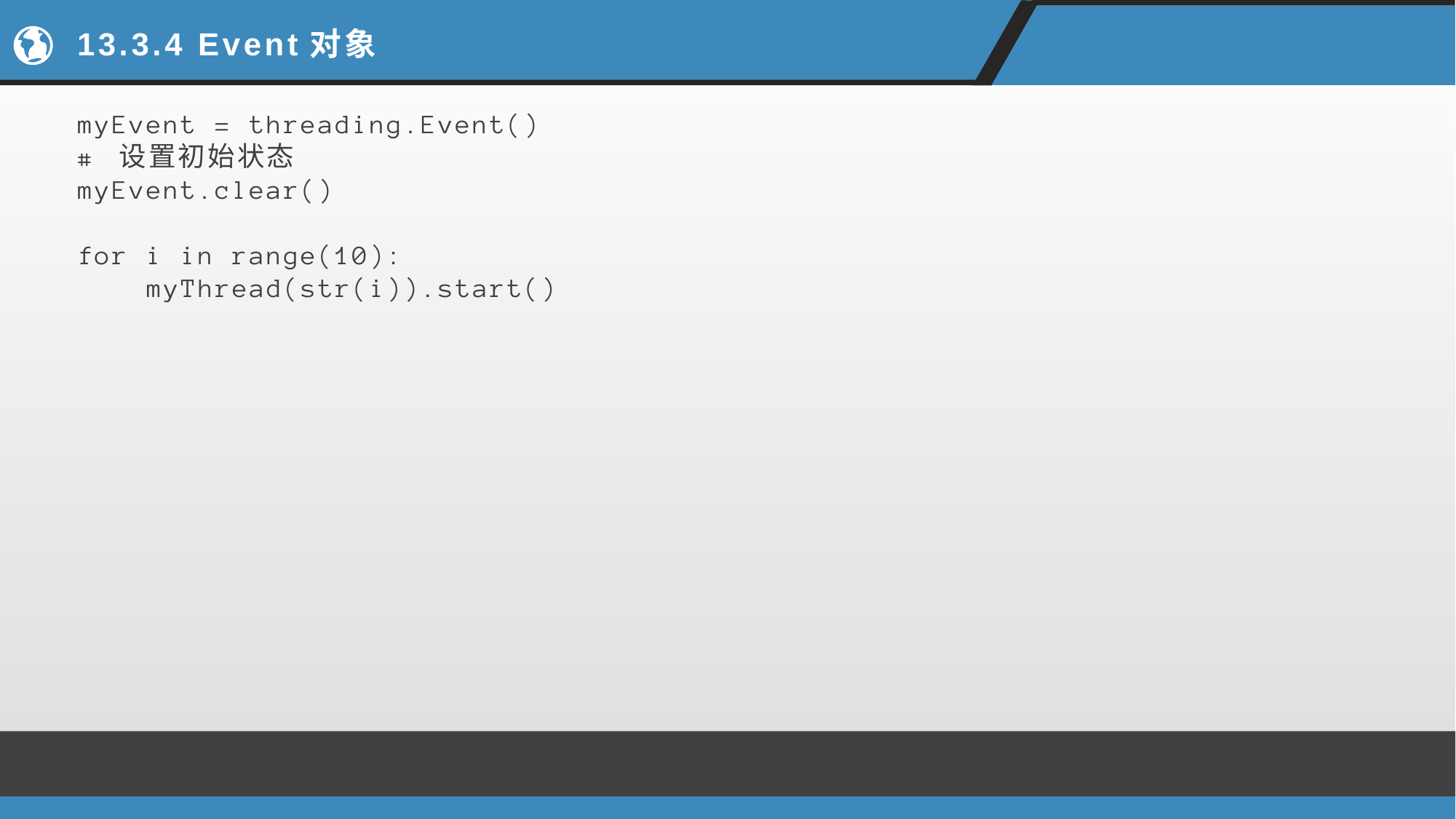

# 13.3.4 Event对象

myEvent = threading.Event()
# 设置初始状态
myEvent.clear()

for i in range(10):
    myThread(str(i)).start()